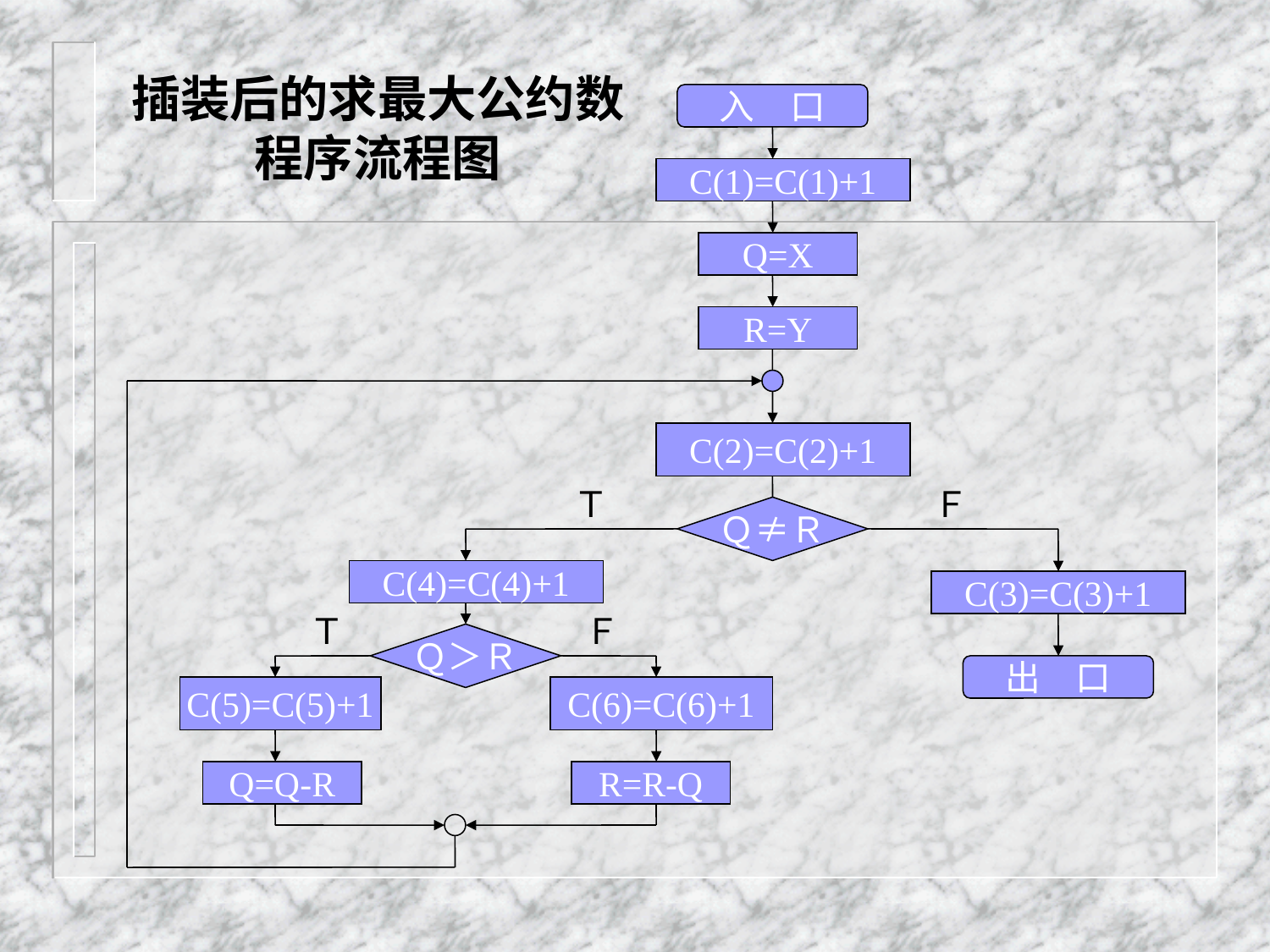

插装后的求最大公约数
程序流程图
入　口

C(1)=C(1)+1

Q=X

R=Y

C(2)=C(2)+1
Ｔ

Ｆ
Ｑ≠Ｒ

C(4)=C(4)+1
C(3)=C(3)+1
Ｔ

Ｆ

Ｑ＞Ｒ

出　口
C(5)=C(5)+1
C(6)=C(6)+1

Q=Q-R
R=R-Q